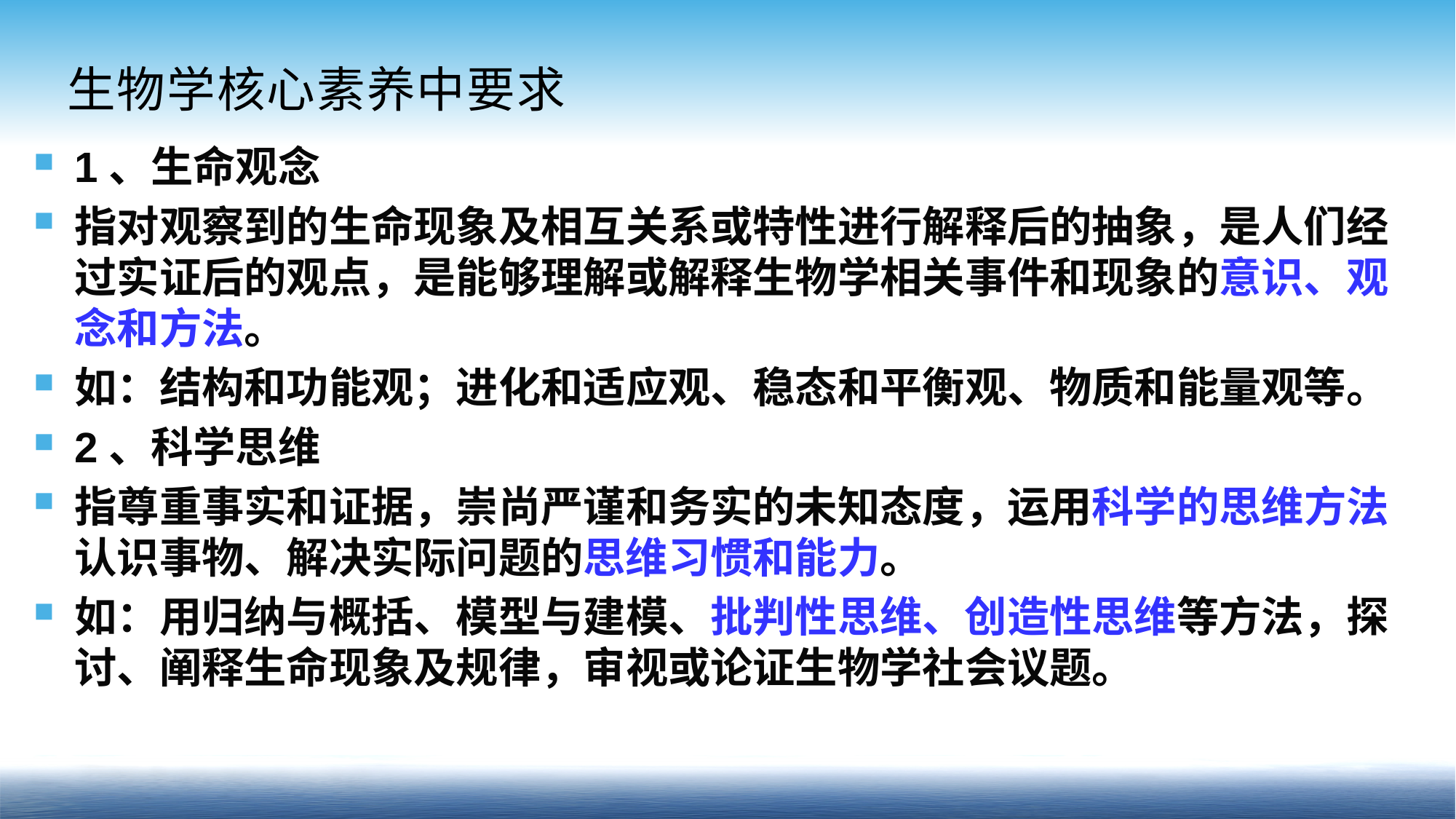

生物学核心素养中要求

1、生命观念
指对观察到的生命现象及相互关系或特性进行解释后的抽象，是人们经过实证后的观点，是能够理解或解释生物学相关事件和现象的意识、观念和方法。
如：结构和功能观；进化和适应观、稳态和平衡观、物质和能量观等。
2、科学思维
指尊重事实和证据，崇尚严谨和务实的未知态度，运用科学的思维方法认识事物、解决实际问题的思维习惯和能力。
如：用归纳与概括、模型与建模、批判性思维、创造性思维等方法，探讨、阐释生命现象及规律，审视或论证生物学社会议题。